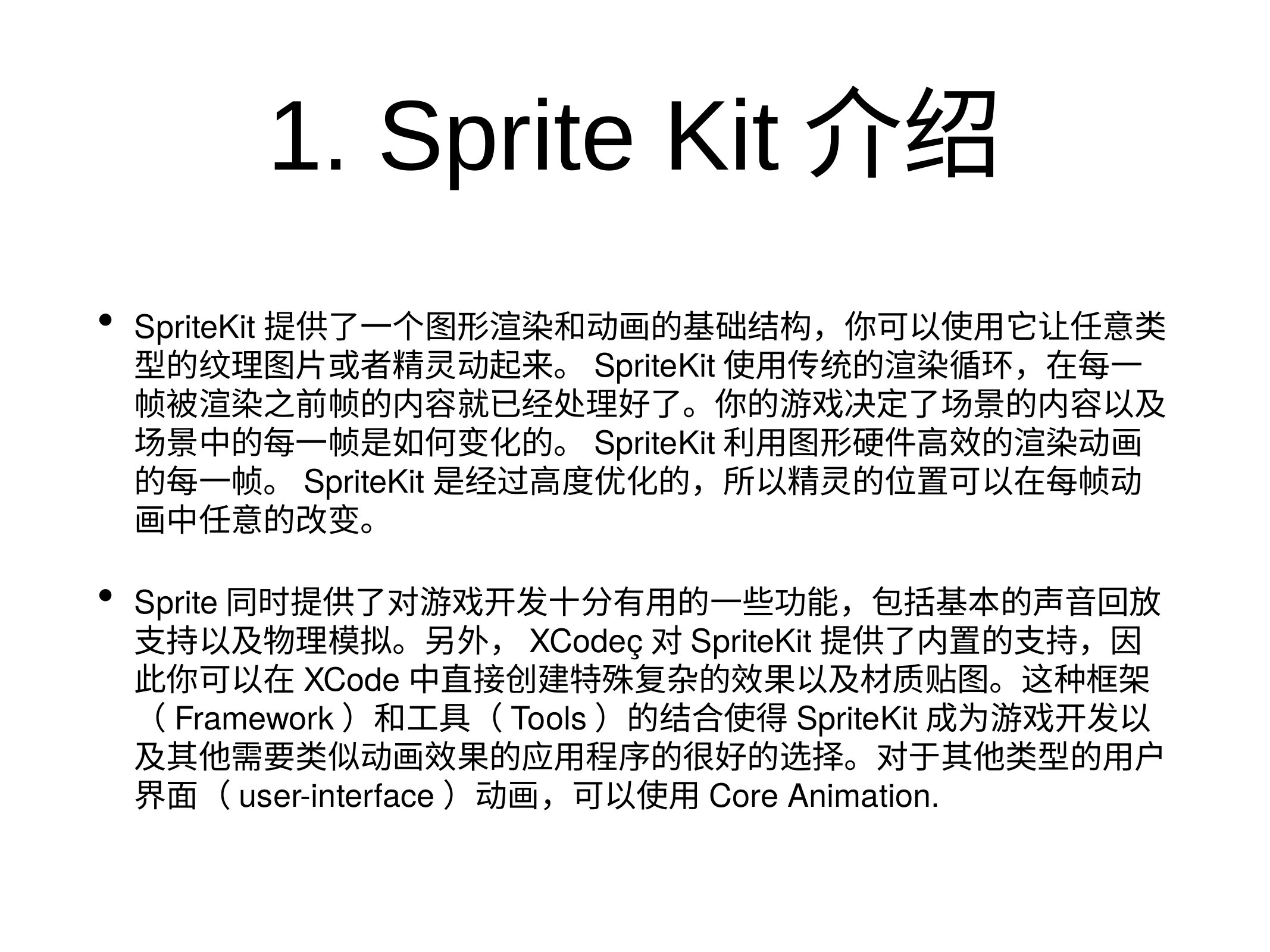

# 1. Sprite Kit介绍
SpriteKit提供了一个图形渲染和动画的基础结构，你可以使用它让任意类型的纹理图片或者精灵动起来。SpriteKit使用传统的渲染循环，在每一帧被渲染之前帧的内容就已经处理好了。你的游戏决定了场景的内容以及场景中的每一帧是如何变化的。SpriteKit利用图形硬件高效的渲染动画的每一帧。SpriteKit是经过高度优化的，所以精灵的位置可以在每帧动画中任意的改变。
Sprite同时提供了对游戏开发十分有用的一些功能，包括基本的声音回放支持以及物理模拟。另外，XCodeç对SpriteKit提供了内置的支持，因此你可以在XCode中直接创建特殊复杂的效果以及材质贴图。这种框架（Framework）和工具（Tools）的结合使得SpriteKit成为游戏开发以及其他需要类似动画效果的应用程序的很好的选择。对于其他类型的用户界面（user-interface）动画，可以使用Core Animation.